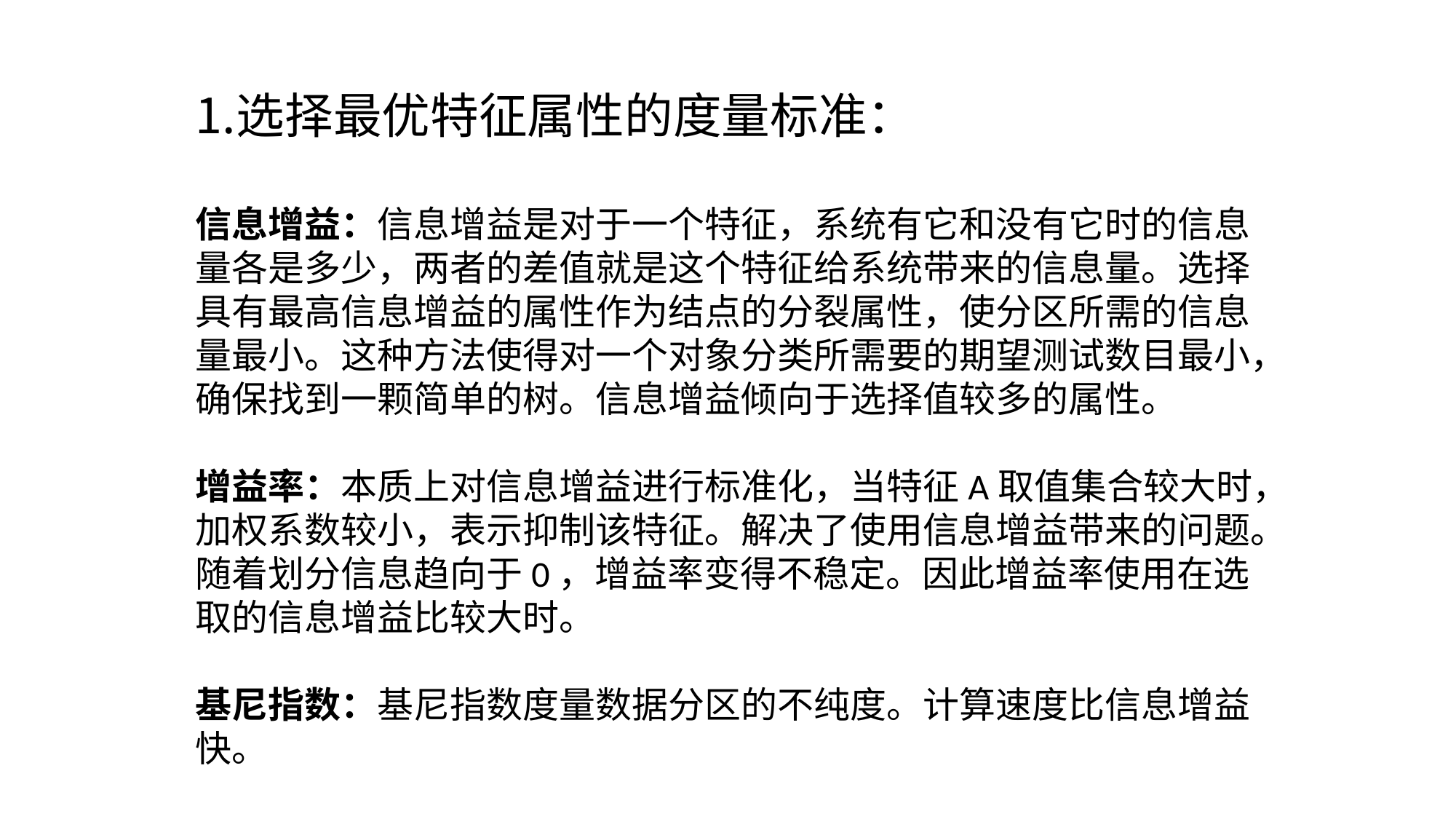

选择最优特征属性的度量标准：

信息增益：信息增益是对于一个特征，系统有它和没有它时的信息量各是多少，两者的差值就是这个特征给系统带来的信息量。选择具有最高信息增益的属性作为结点的分裂属性，使分区所需的信息量最小。这种方法使得对一个对象分类所需要的期望测试数目最小，确保找到一颗简单的树。信息增益倾向于选择值较多的属性。

增益率：本质上对信息增益进行标准化，当特征A取值集合较大时，加权系数较小，表示抑制该特征。解决了使用信息增益带来的问题。随着划分信息趋向于0，增益率变得不稳定。因此增益率使用在选取的信息增益比较大时。

基尼指数：基尼指数度量数据分区的不纯度。计算速度比信息增益快。